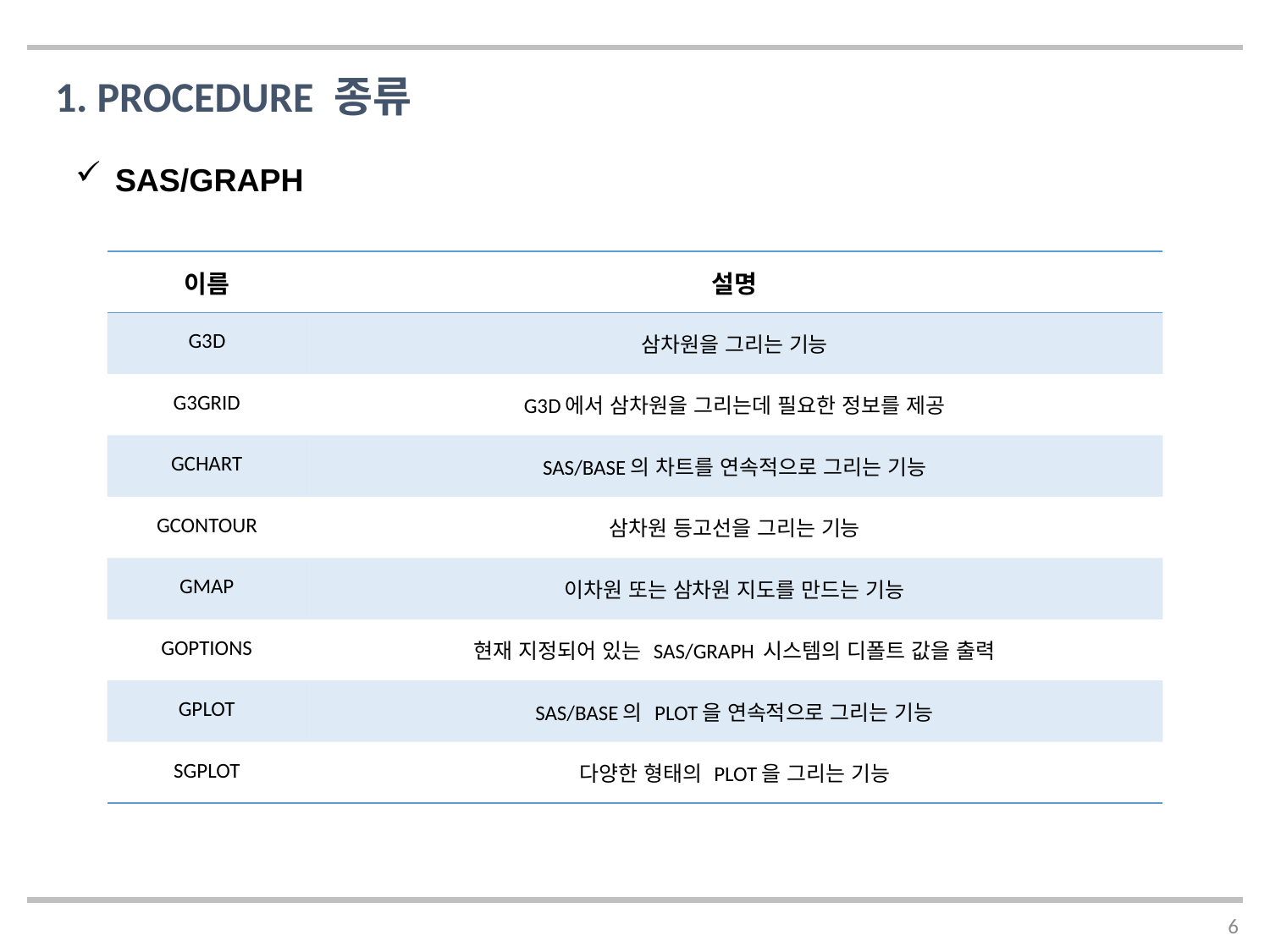

1. PROCEDURE 종류
SAS/GRAPH
| 이름 | 설명 |
| --- | --- |
| G3D | 삼차원을 그리는 기능 |
| G3GRID | G3D에서 삼차원을 그리는데 필요한 정보를 제공 |
| GCHART | SAS/BASE의 차트를 연속적으로 그리는 기능 |
| GCONTOUR | 삼차원 등고선을 그리는 기능 |
| GMAP | 이차원 또는 삼차원 지도를 만드는 기능 |
| GOPTIONS | 현재 지정되어 있는 SAS/GRAPH 시스템의 디폴트 값을 출력 |
| GPLOT | SAS/BASE의 PLOT을 연속적으로 그리는 기능 |
| SGPLOT | 다양한 형태의 PLOT을 그리는 기능 |